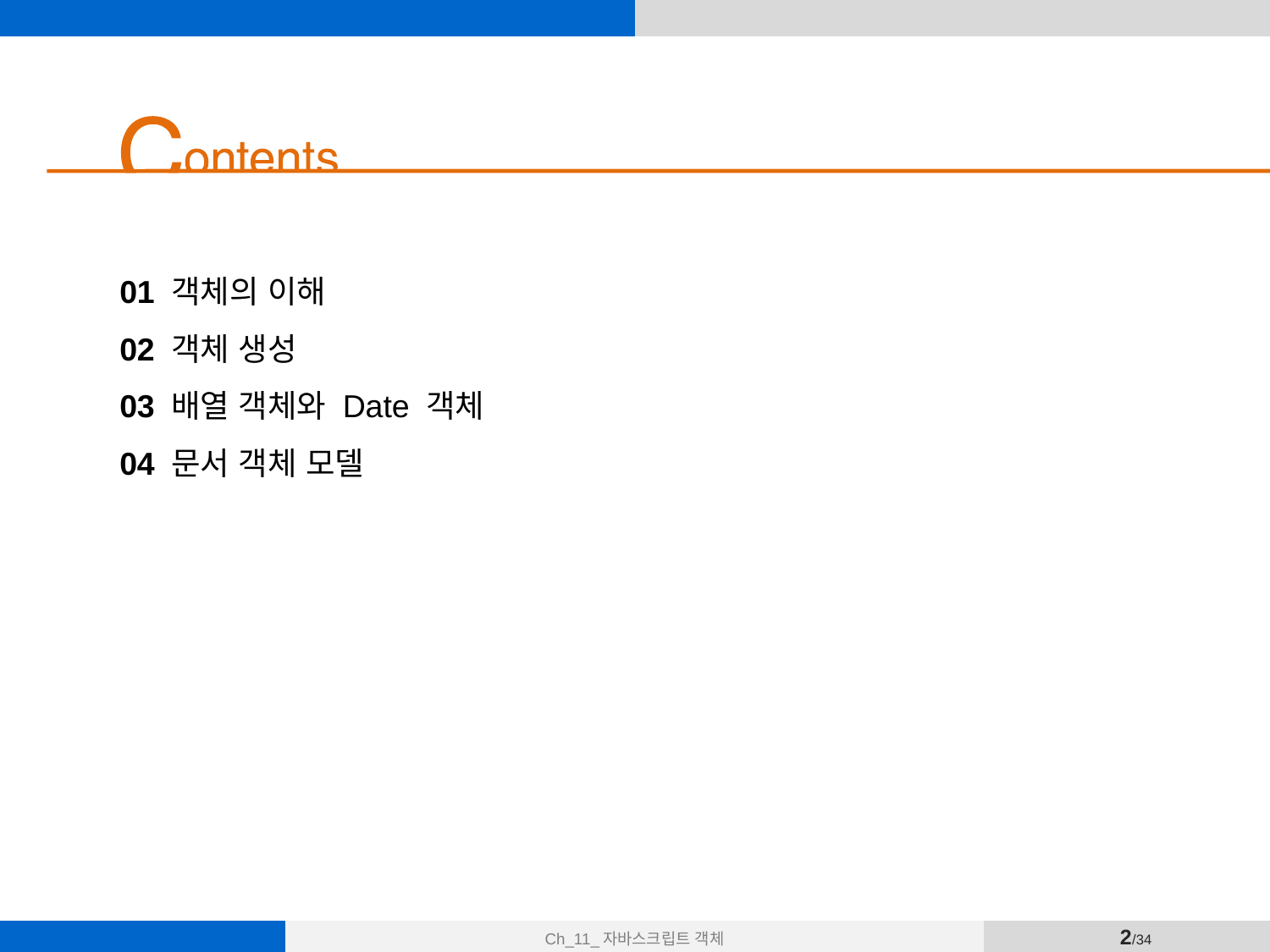

01 객체의 이해
02 객체 생성
03 배열 객체와 Date 객체
04 문서 객체 모델